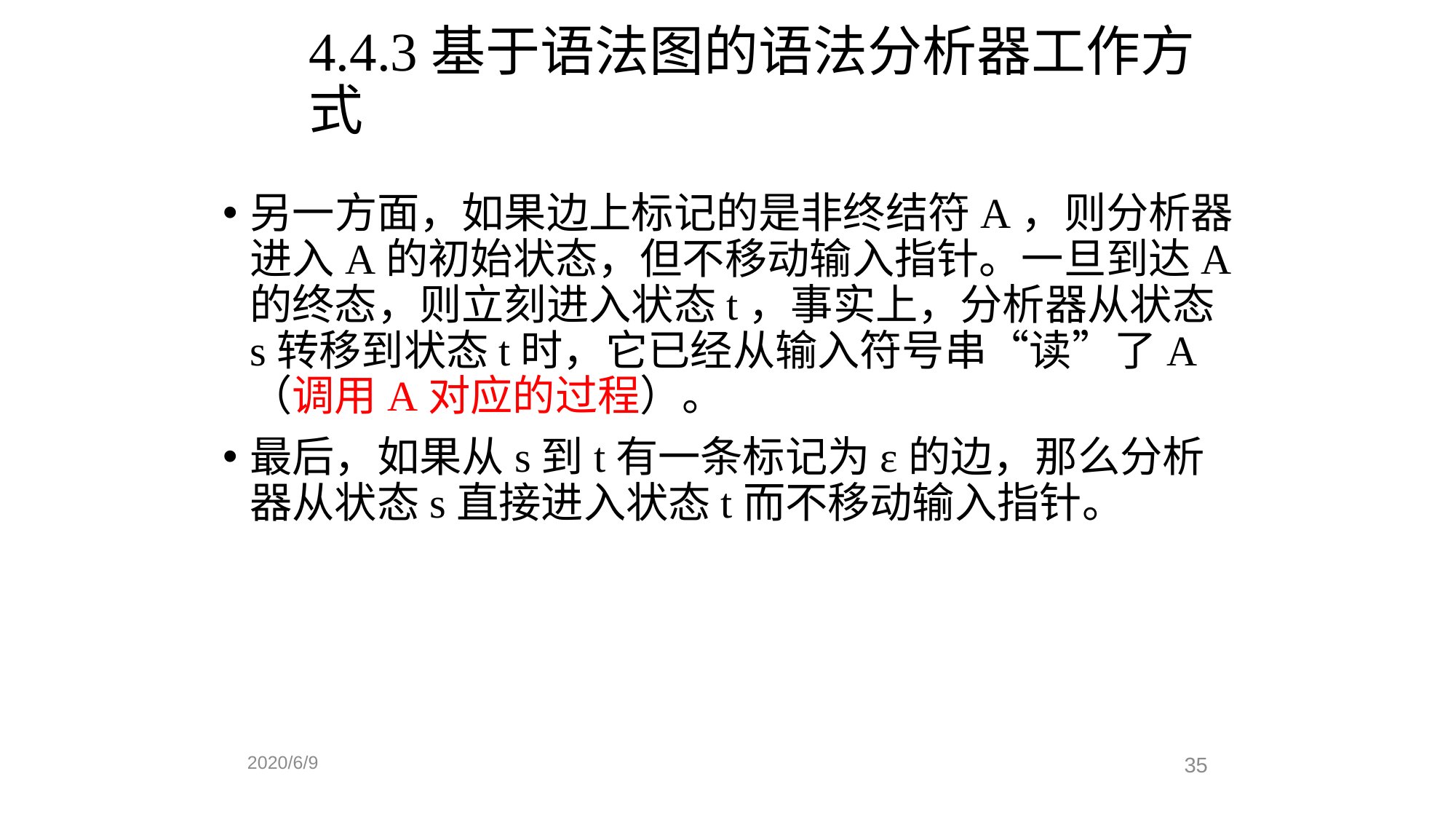

4.4.3基于语法图的语法分析器工作方式
另一方面，如果边上标记的是非终结符A，则分析器进入A的初始状态，但不移动输入指针。一旦到达A的终态，则立刻进入状态t，事实上，分析器从状态s转移到状态t时，它已经从输入符号串“读”了A （调用A对应的过程）。
最后，如果从s到t有一条标记为ε的边，那么分析器从状态s直接进入状态t而不移动输入指针。
2020/6/9
35